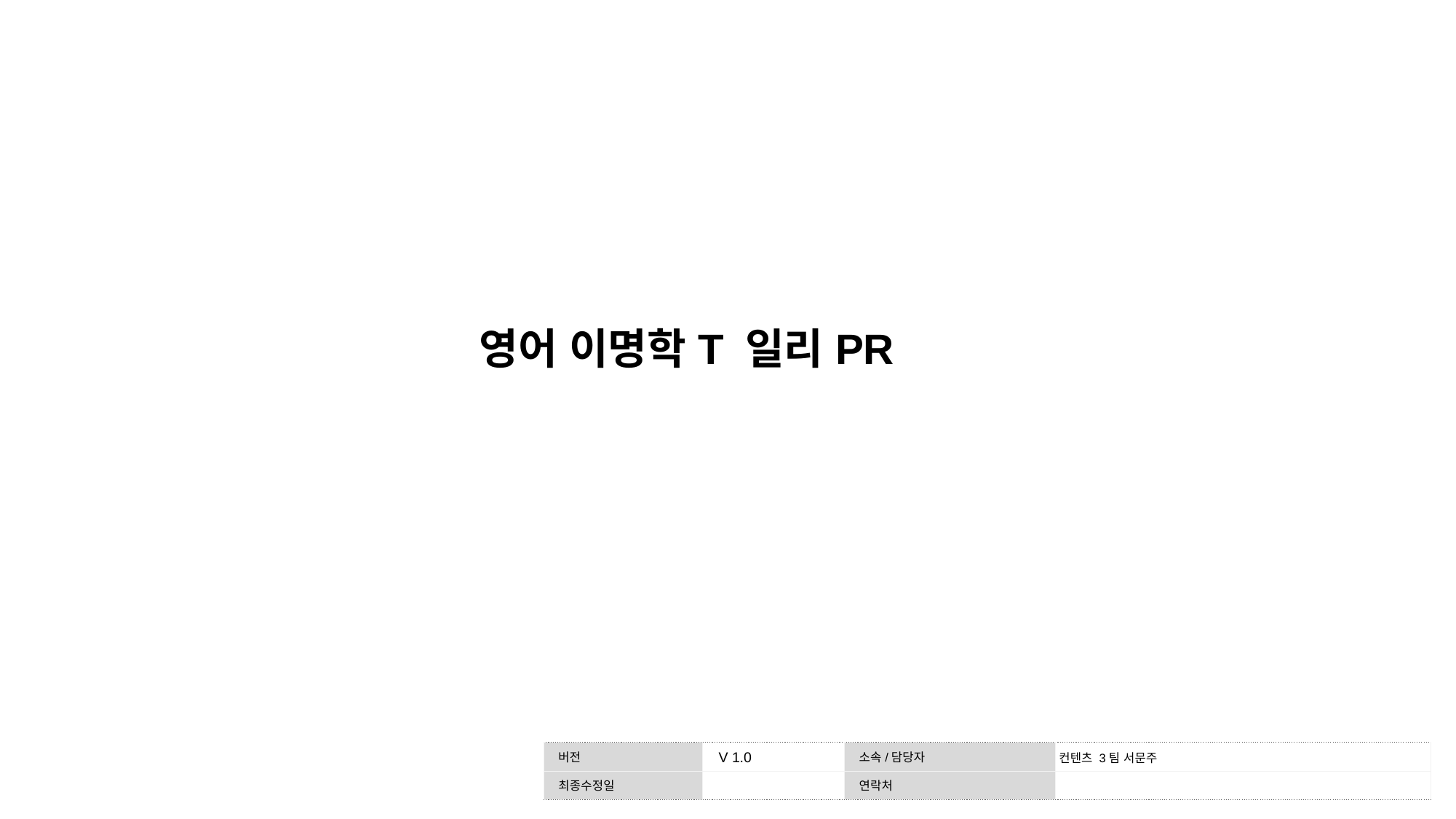

# 영어 이명학T 일리PR
V 1.0
컨텐츠 3팀 서문주